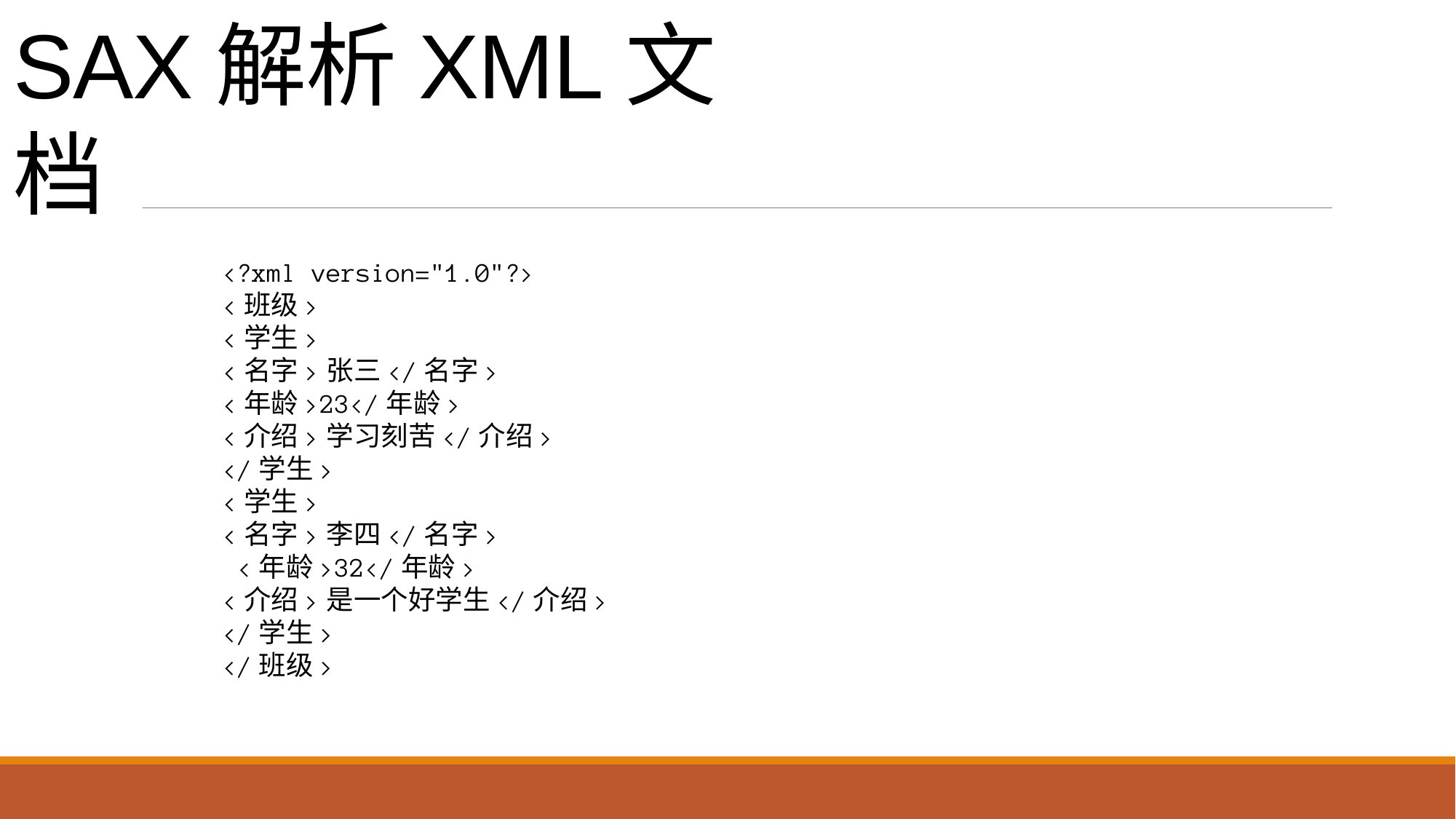

# SAX解析XML文档
<?xml version="1.0"?>
<班级>
<学生>
<名字>张三</名字>
<年龄>23</年龄>
<介绍>学习刻苦</介绍>
</学生>
<学生>
<名字>李四</名字>
 <年龄>32</年龄>
<介绍>是一个好学生</介绍>
</学生>
</班级>